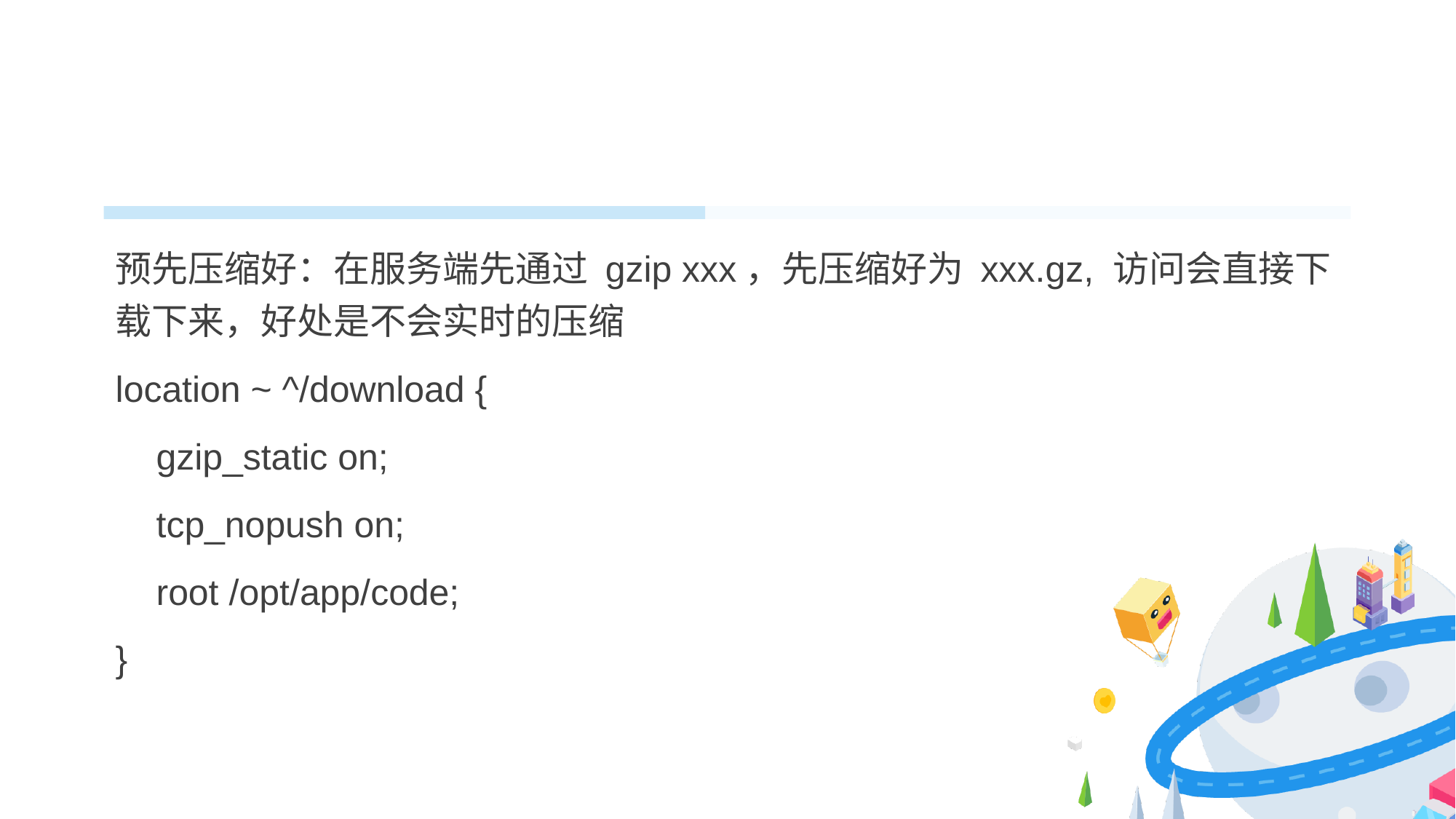

#
预先压缩好：在服务端先通过 gzip xxx，先压缩好为 xxx.gz, 访问会直接下载下来，好处是不会实时的压缩
location ~ ^/download {
    gzip_static on;
    tcp_nopush on;
    root /opt/app/code;
}